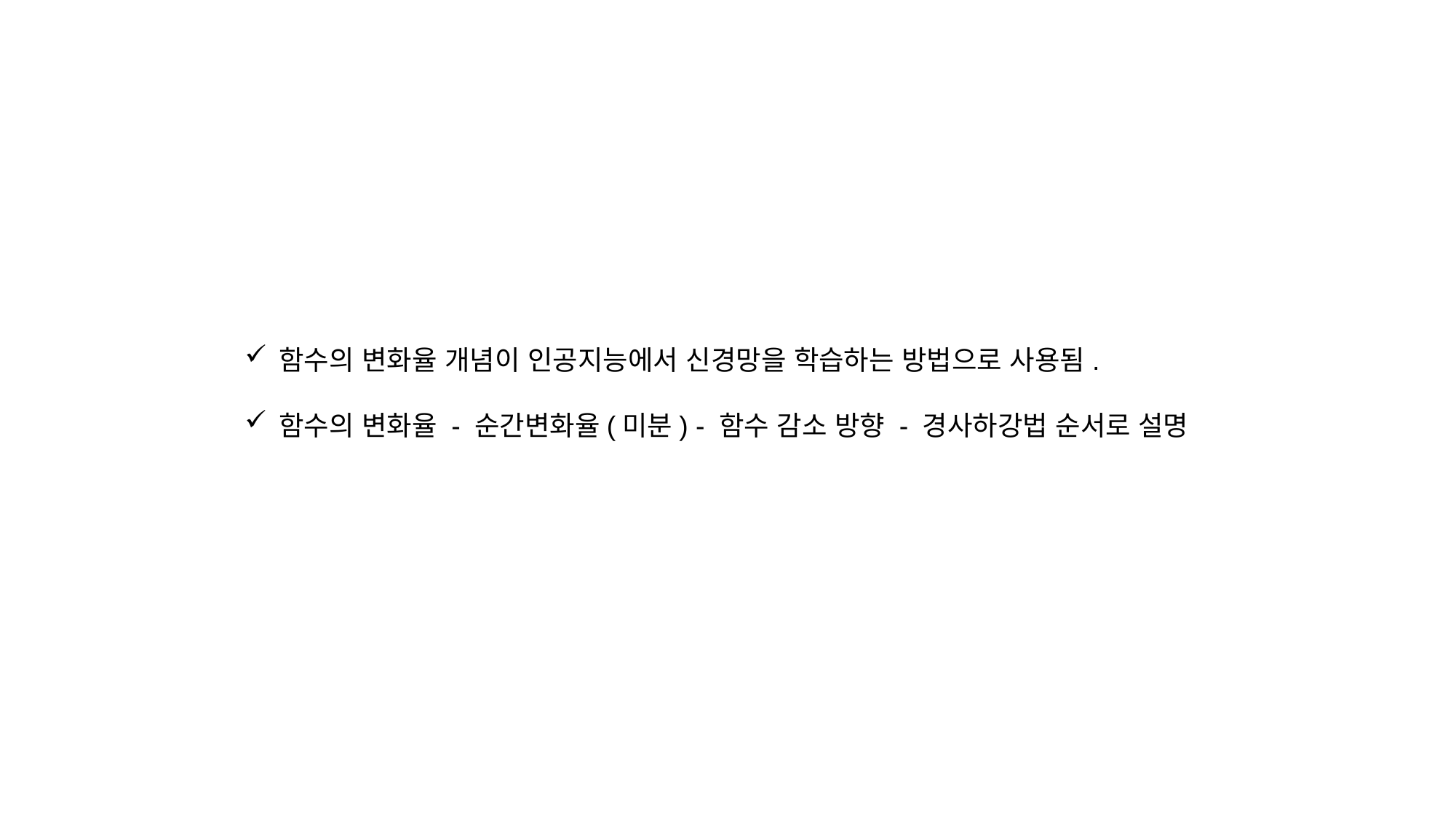

함수의 변화율 개념이 인공지능에서 신경망을 학습하는 방법으로 사용됨.

함수의 변화율 - 순간변화율(미분) - 함수 감소 방향 - 경사하강법 순서로 설명